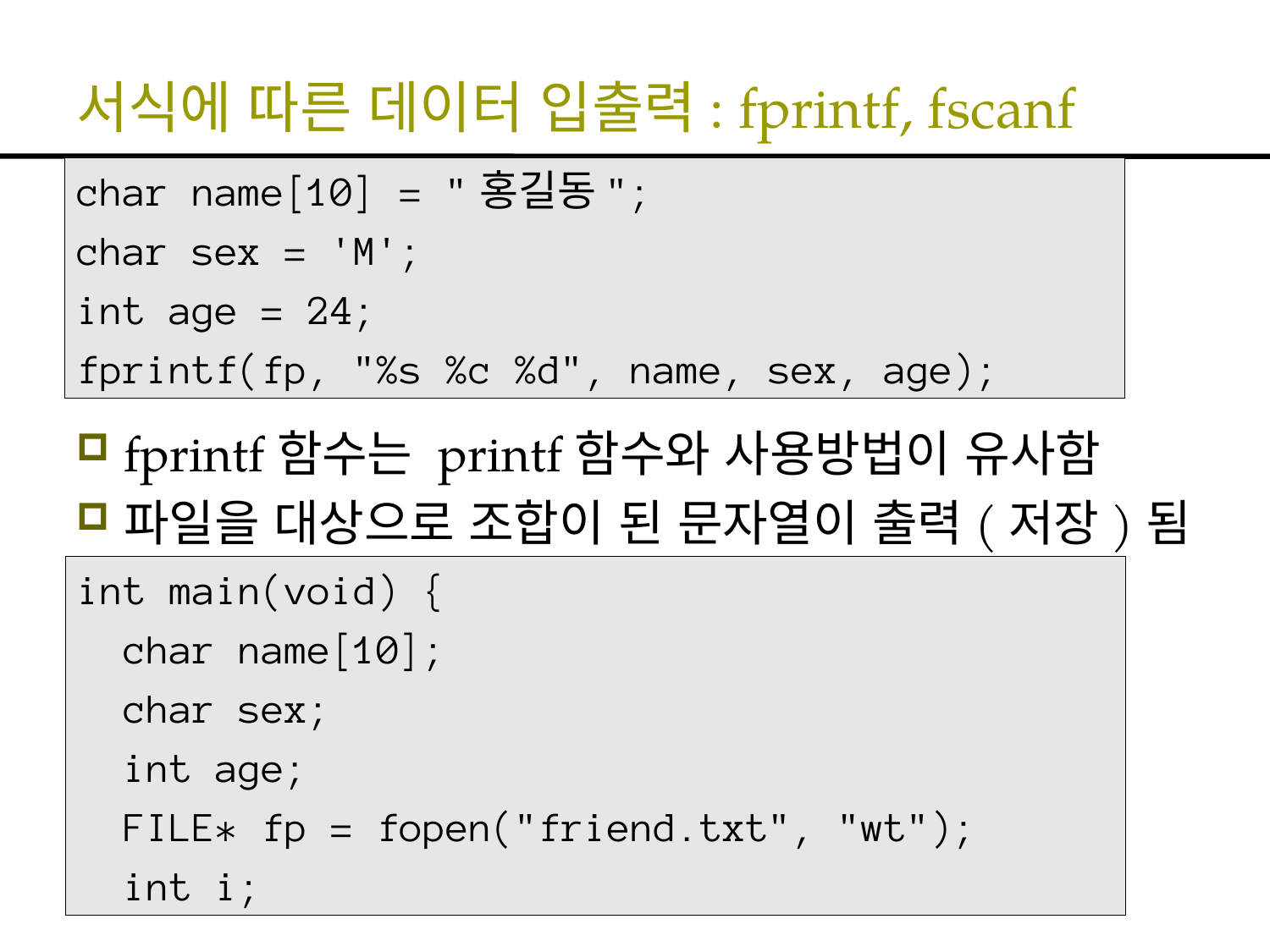

# 서식에 따른 데이터 입출력: fprintf, fscanf
char name[10] = "홍길동";
char sex = 'M';
int age = 24;
fprintf(fp, "%s %c %d", name, sex, age);
fprintf함수는 printf함수와 사용방법이 유사함
파일을 대상으로 조합이 된 문자열이 출력(저장)됨
int main(void) {
  char name[10];
  char sex;
  int age;
  FILE* fp = fopen("friend.txt", "wt");
  int i;